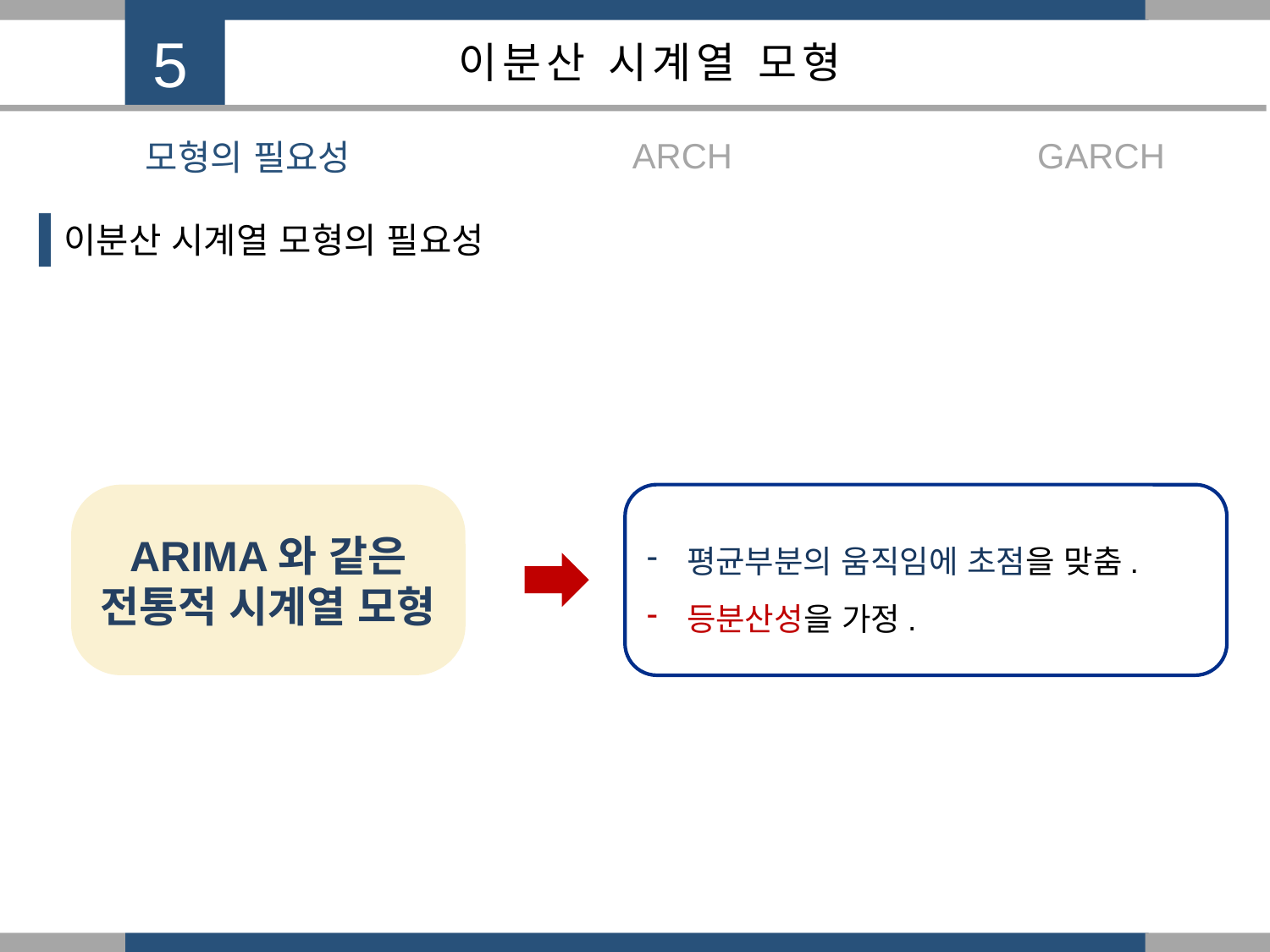

5
이분산 시계열 모형

ARCH
GARCH
모형의 필요성
이분산 시계열 모형의 필요성

ARIMA와 같은
전통적 시계열 모형
평균부분의 움직임에 초점을 맞춤.
등분산성을 가정.